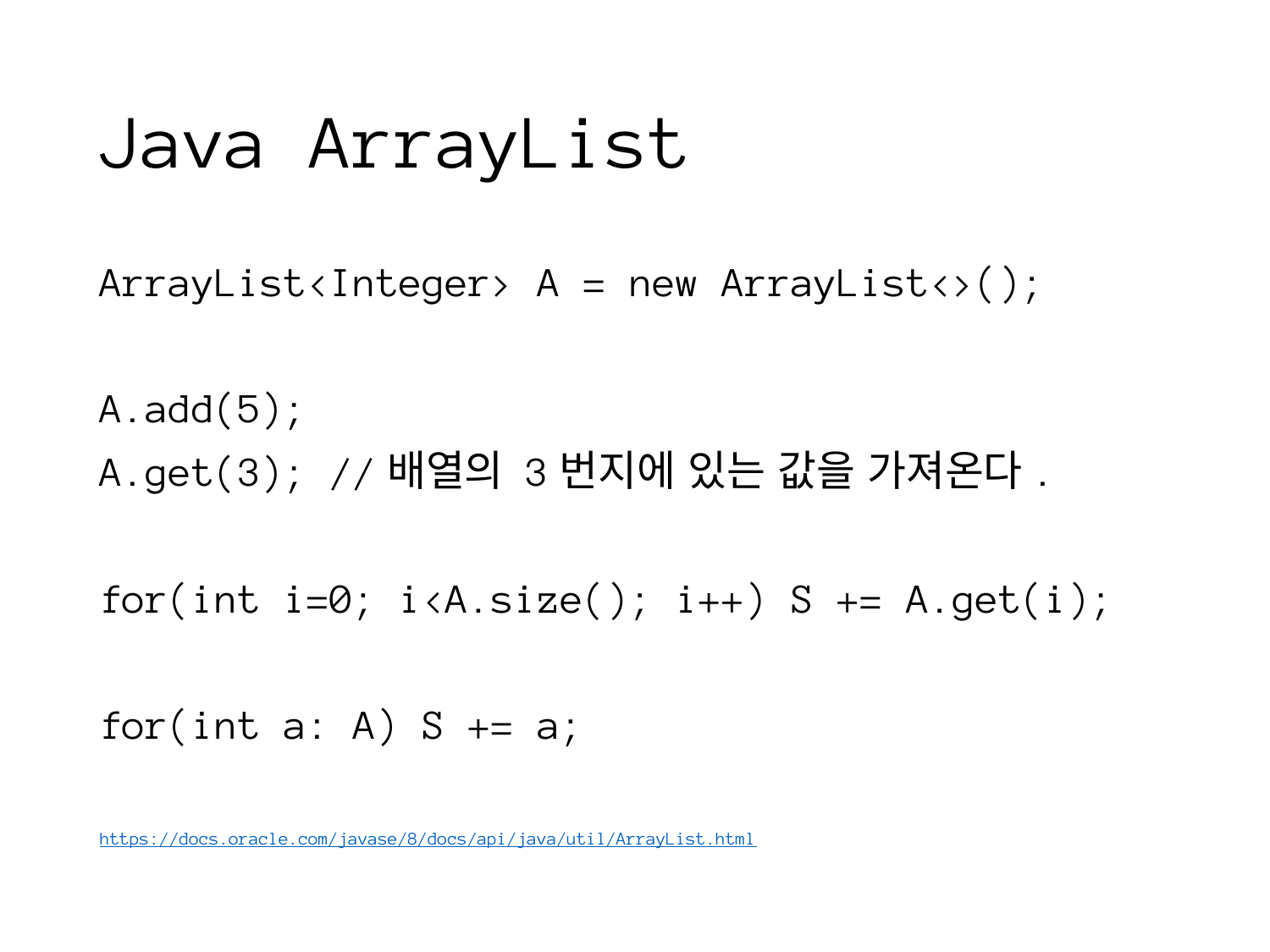

# Java ArrayList
ArrayList<Integer> A = new ArrayList<>();

A.add(5);
A.get(3); //배열의 3번지에 있는 값을 가져온다.

for(int i=0; i<A.size(); i++) S += A.get(i);

for(int a: A) S += a;

https://docs.oracle.com/javase/8/docs/api/java/util/ArrayList.html